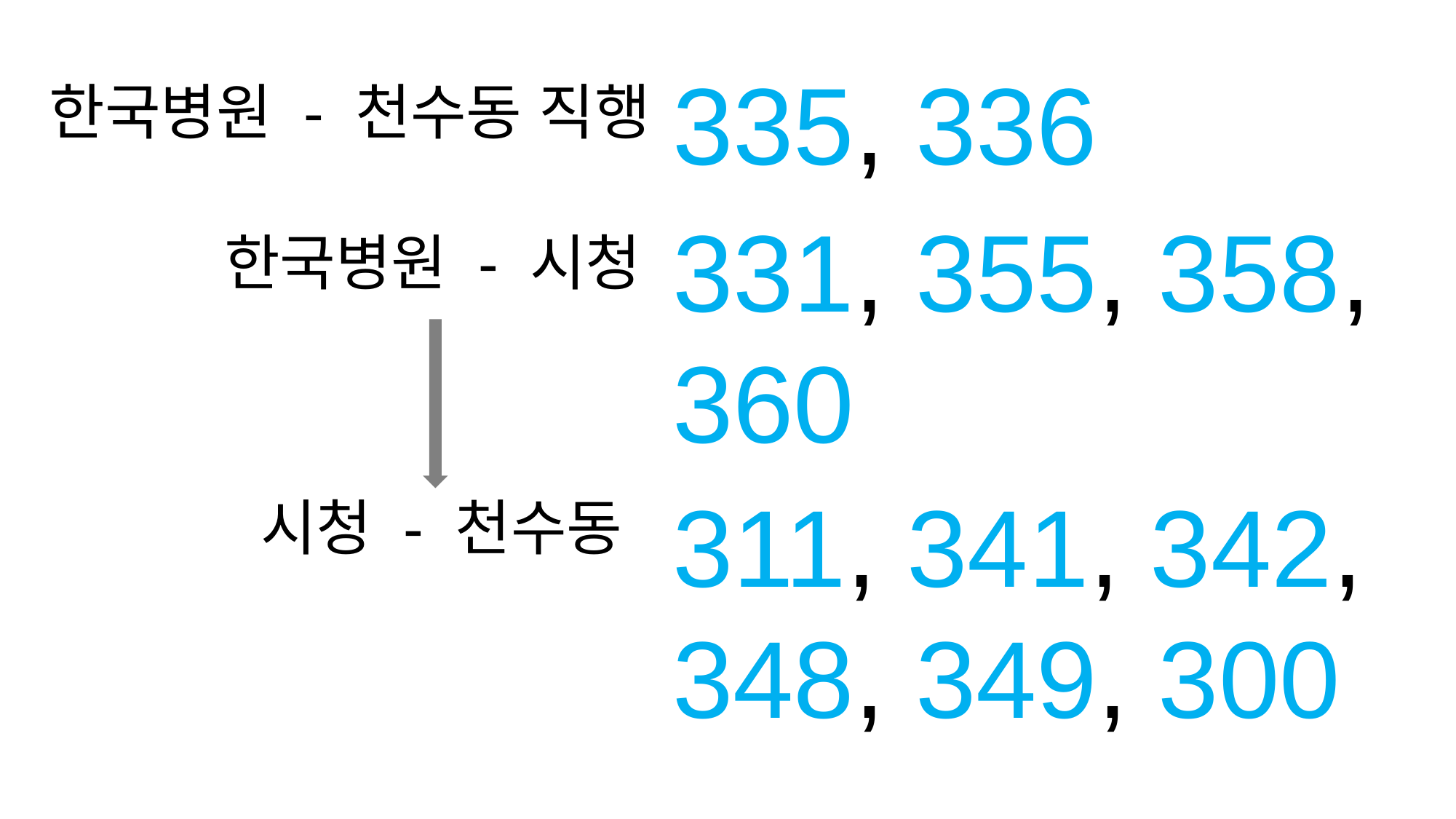

335, 336
한국병원 - 천수동 직행
331, 355, 358,     360
한국병원 - 시청

311, 341, 342, 348, 349, 300
시청 - 천수동